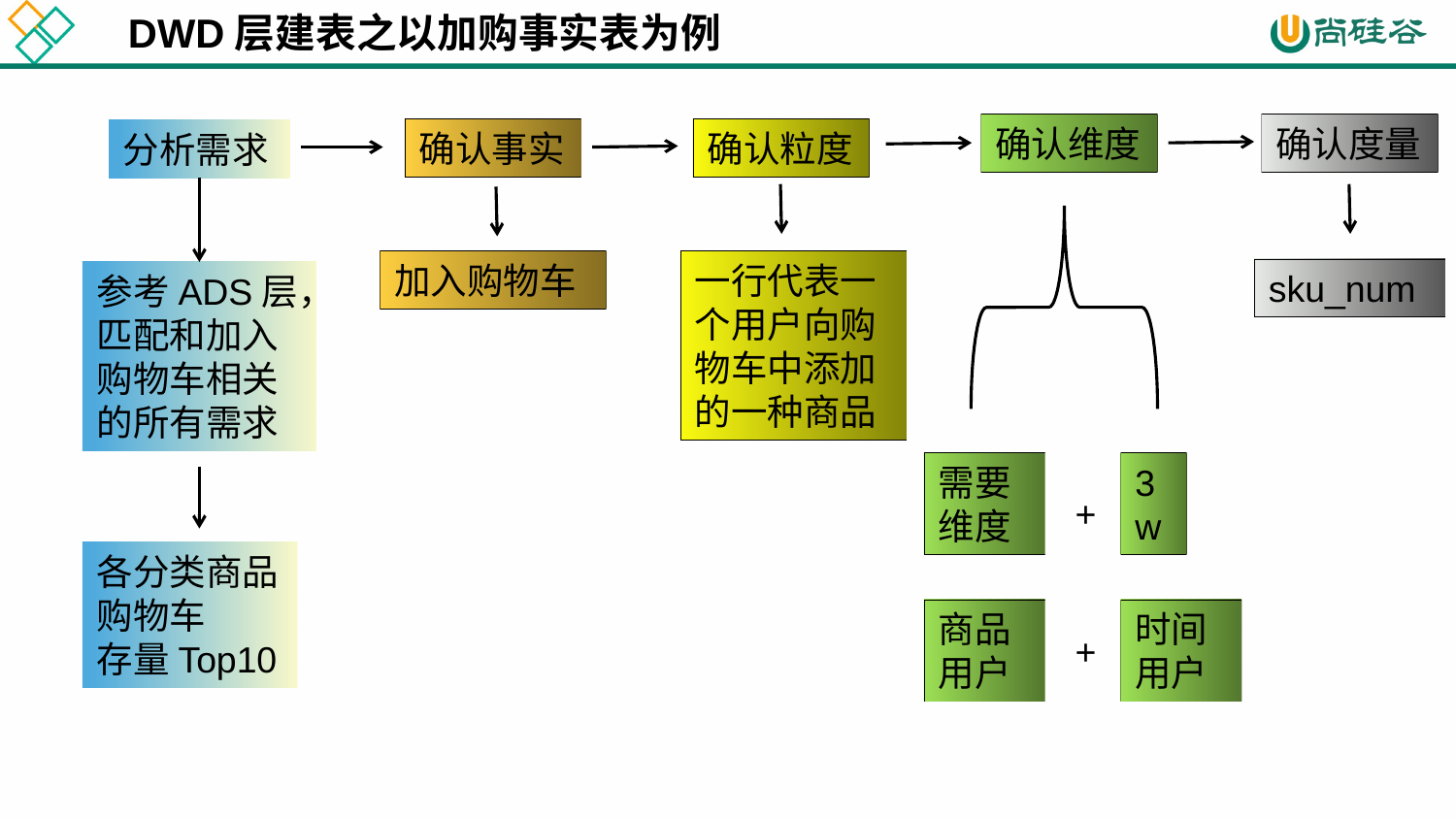

DWD层建表之以加购事实表为例
确认维度
确认度量
确认事实
确认粒度
分析需求

加入购物车
一行代表一个用户向购物车中添加的一种商品
sku_num
参考ADS层，匹配和加入购物车相关的所有需求
需要维度
3w
+
各分类商品
购物车
存量Top10
商品用户
时间用户
+